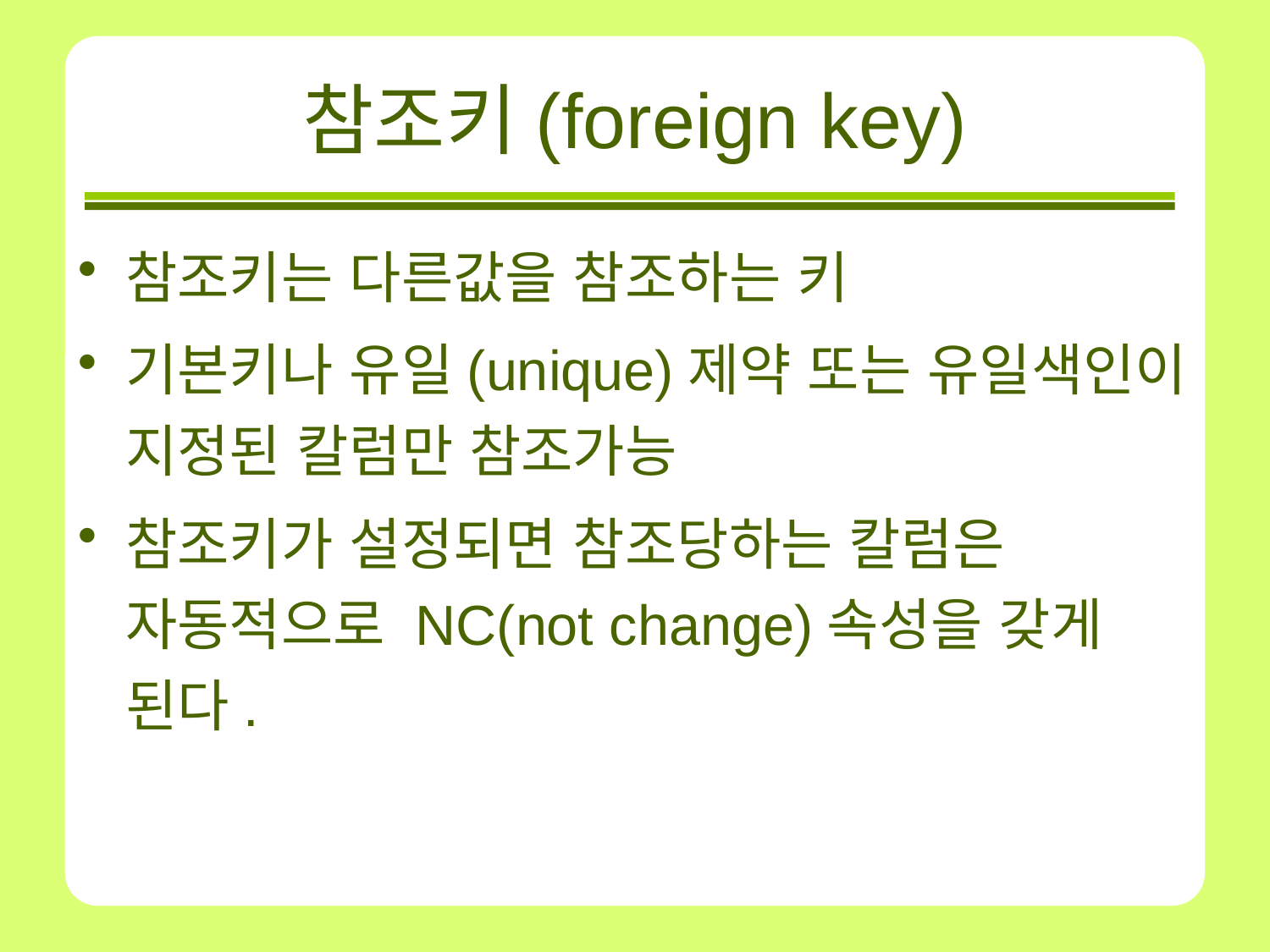

# 참조키(foreign key)
참조키는 다른값을 참조하는 키
기본키나 유일(unique)제약 또는 유일색인이 지정된 칼럼만 참조가능
참조키가 설정되면 참조당하는 칼럼은 자동적으로 NC(not change)속성을 갖게 된다.